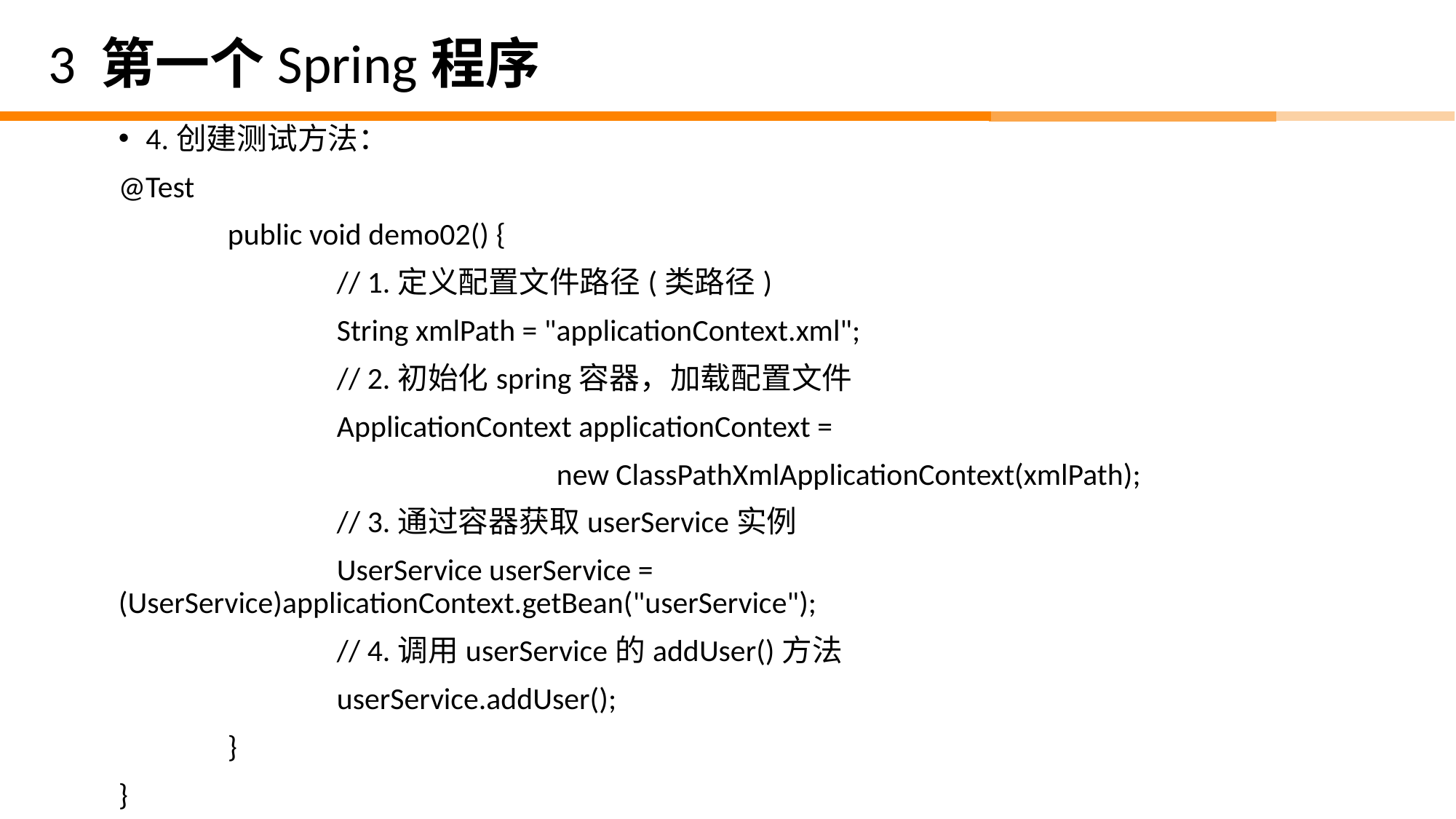

# 3 第一个Spring程序
4.创建测试方法：
@Test
	public void demo02() {
		// 1.定义配置文件路径(类路径)
		String xmlPath = "applicationContext.xml";
		// 2.初始化spring容器，加载配置文件
		ApplicationContext applicationContext =
			                new ClassPathXmlApplicationContext(xmlPath);
		// 3.通过容器获取userService实例
		UserService userService = (UserService)applicationContext.getBean("userService");
		// 4.调用userService的addUser()方法
		userService.addUser();
	}
}